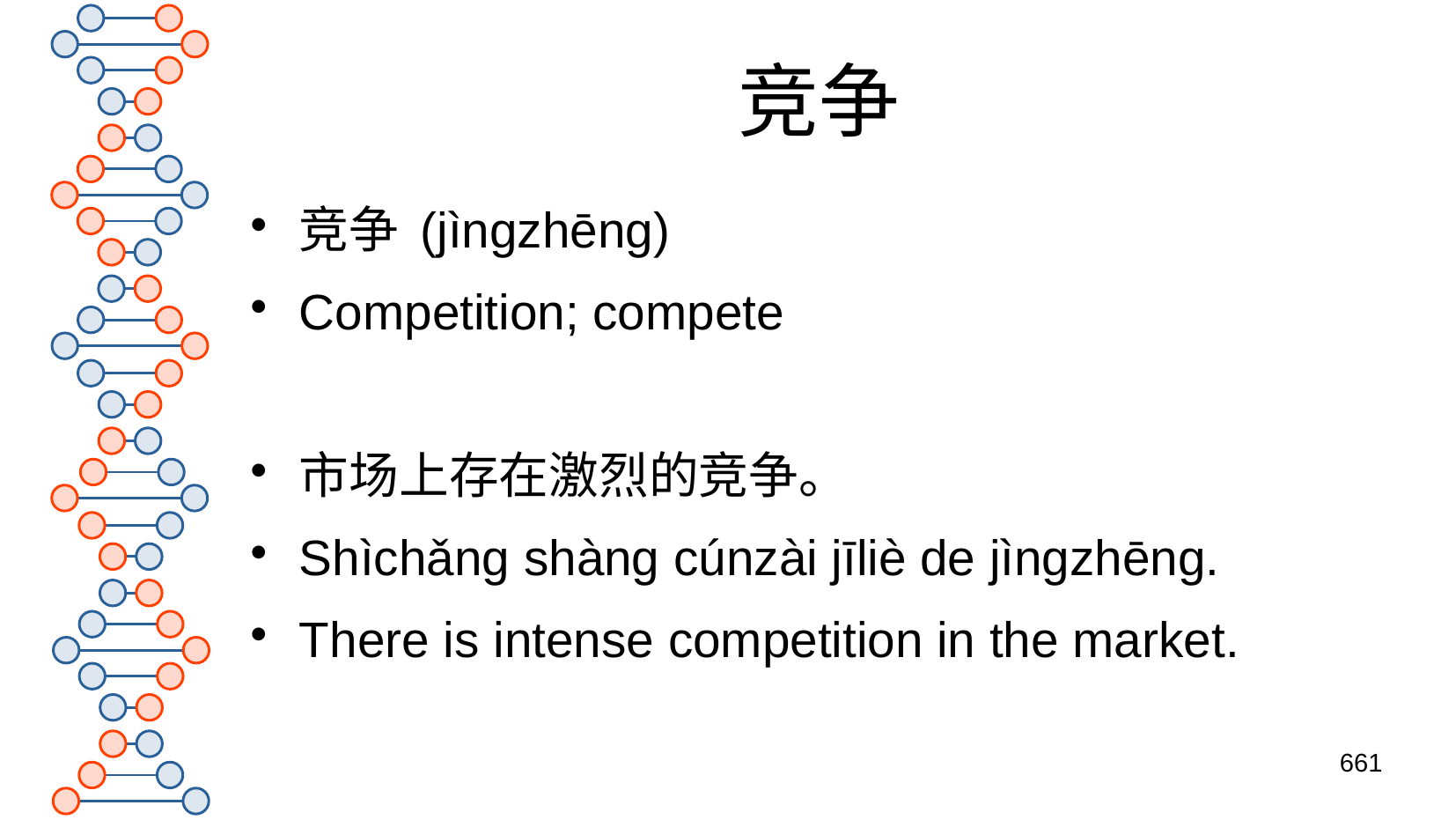

# 竞争
竞争 (jìngzhēng)
Competition; compete

市场上存在激烈的竞争。
Shìchǎng shàng cúnzài jīliè de jìngzhēng.
There is intense competition in the market.
661